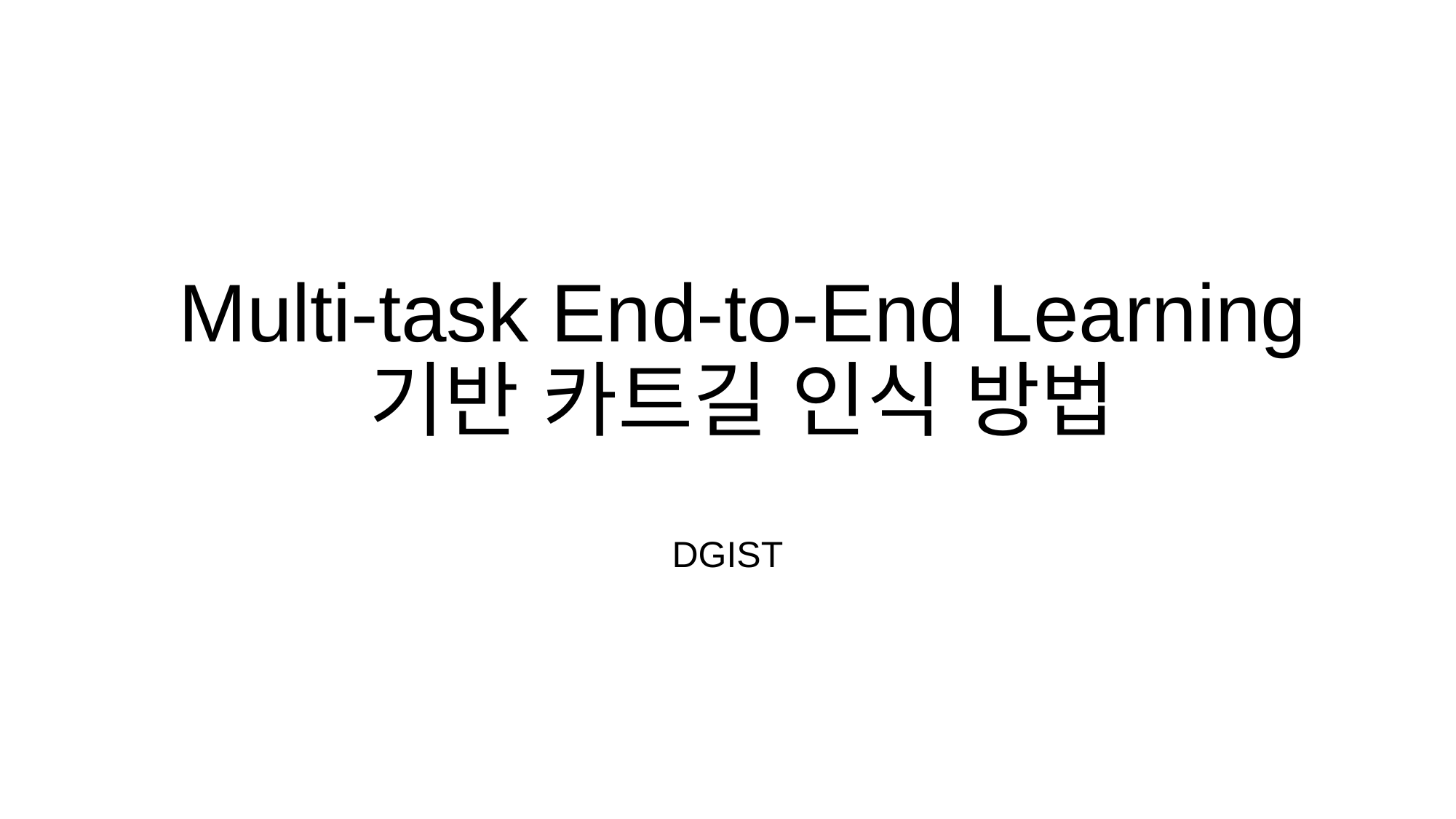

# Multi-task End-to-End Learning 기반 카트길 인식 방법

DGIST